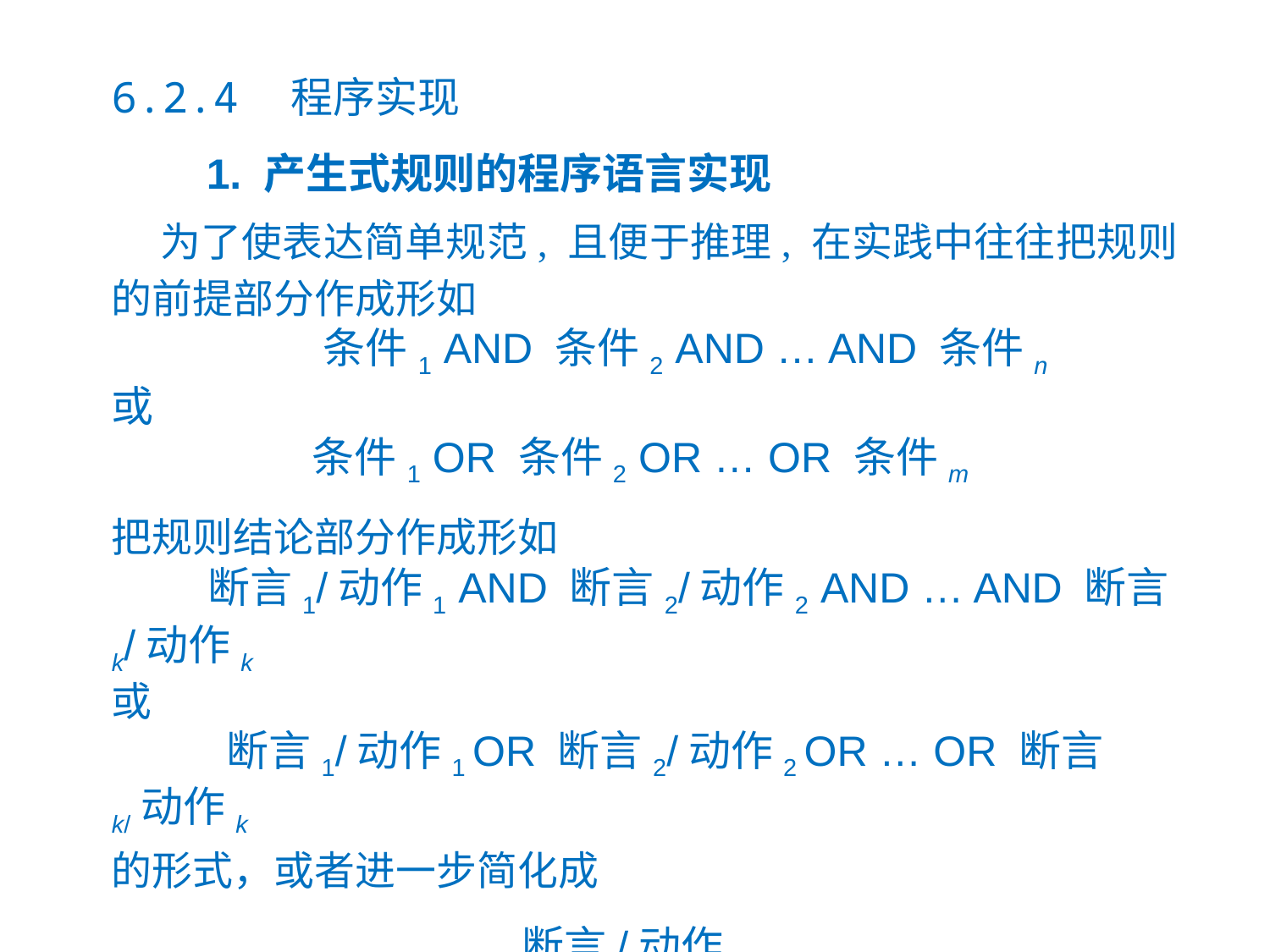

6.2.4　程序实现
　　1. 产生式规则的程序语言实现
    为了使表达简单规范, 且便于推理, 在实践中往往把规则的前提部分作成形如
　　　　　条件1 AND 条件2 AND … AND 条件n
或
                    条件1 OR 条件2 OR … OR 条件m
把规则结论部分作成形如
         断言1/动作1 AND 断言2/动作2 AND … AND 断言k/动作k
或
           断言1/动作1 OR 断言2/动作2 OR … OR 断言k/动作k
的形式，或者进一步简化成
                                          断言/动作